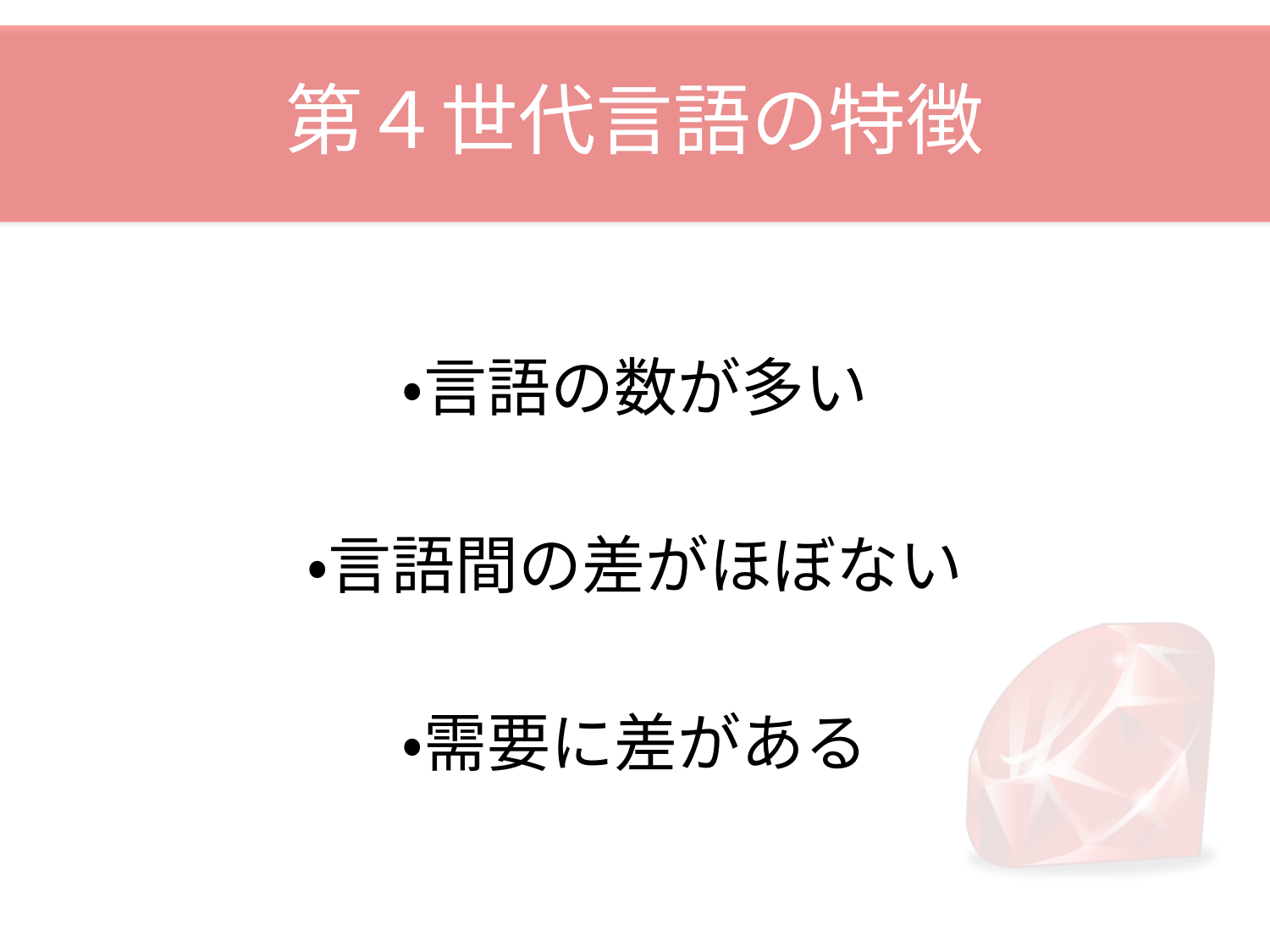

# 第４世代言語の特徴
・言語の数が多い

・言語間の差がほぼない

・需要に差がある